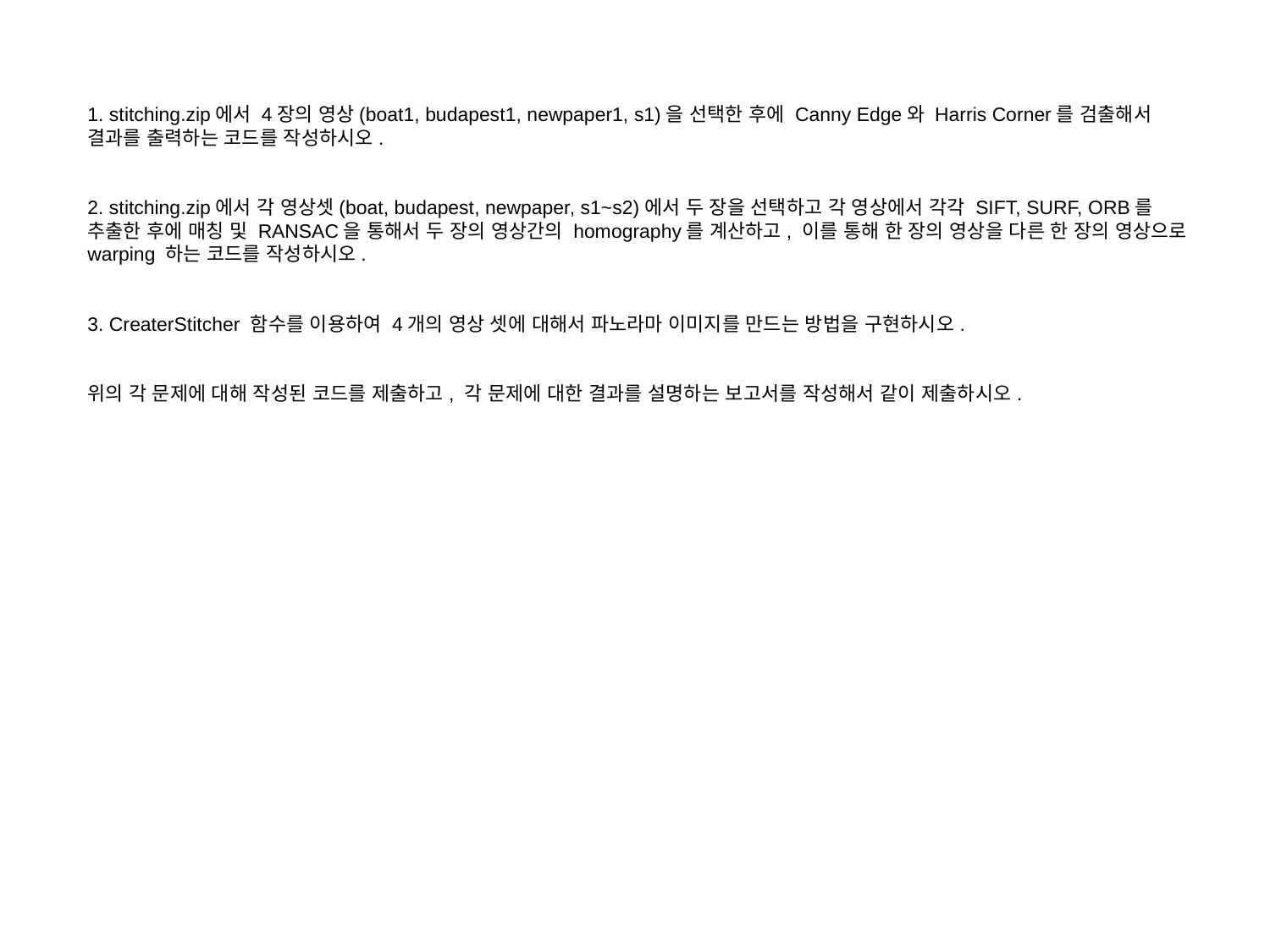

1. stitching.zip에서 4장의 영상(boat1, budapest1, newpaper1, s1)을 선택한 후에 Canny Edge와 Harris Corner를 검출해서 결과를 출력하는 코드를 작성하시오.

2. stitching.zip에서 각 영상셋(boat, budapest, newpaper, s1~s2)에서 두 장을 선택하고 각 영상에서 각각 SIFT, SURF, ORB를 추출한 후에 매칭 및 RANSAC을 통해서 두 장의 영상간의 homography를 계산하고, 이를 통해 한 장의 영상을 다른 한 장의 영상으로 warping 하는 코드를 작성하시오.

3. CreaterStitcher 함수를 이용하여 4개의 영상 셋에 대해서 파노라마 이미지를 만드는 방법을 구현하시오.

위의 각 문제에 대해 작성된 코드를 제출하고, 각 문제에 대한 결과를 설명하는 보고서를 작성해서 같이 제출하시오.